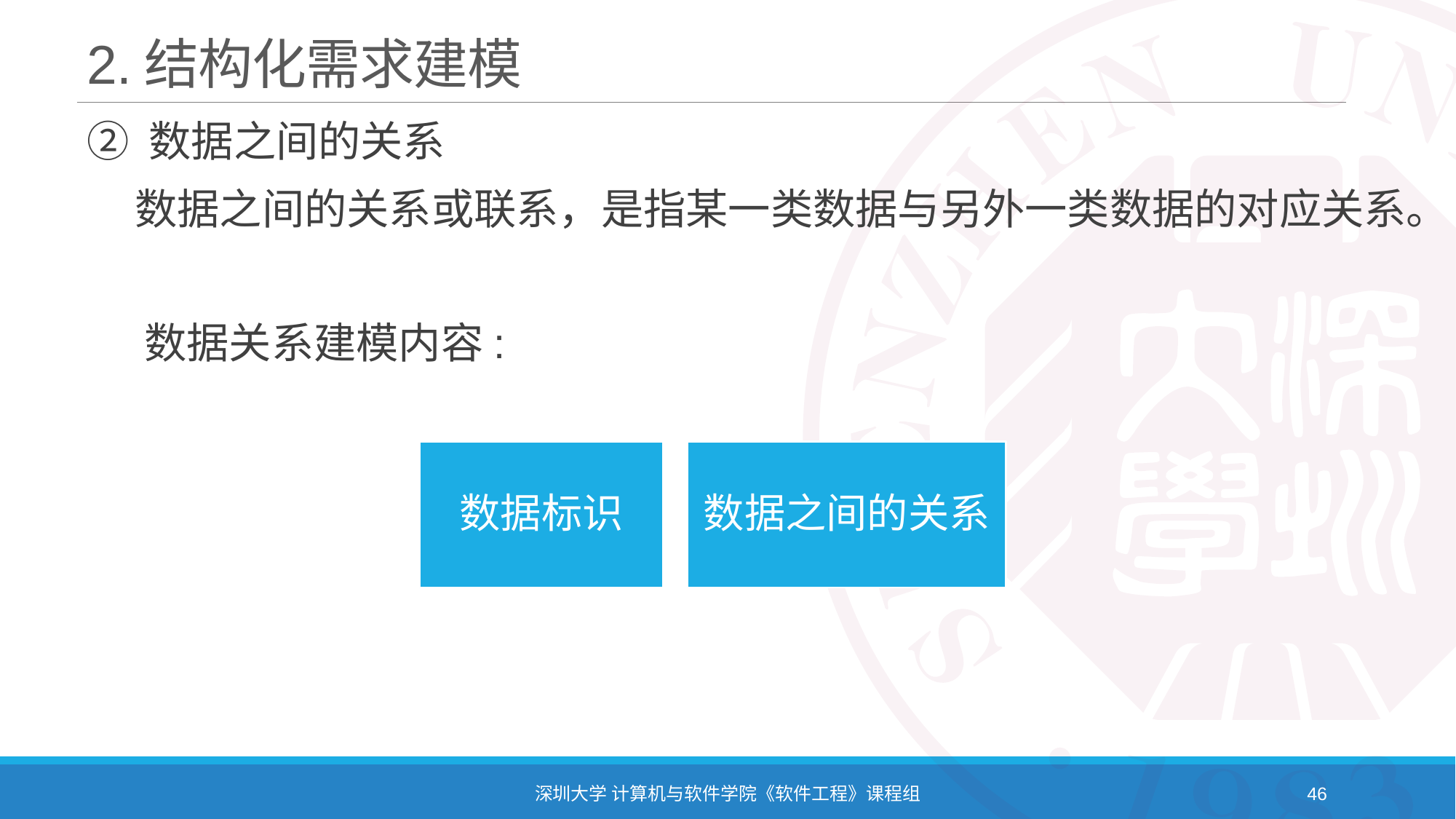

# 2.结构化需求建模
② 数据之间的关系
    数据之间的关系或联系，是指某一类数据与另外一类数据的对应关系。

     数据关系建模内容:

数据标识
数据之间的关系
深圳大学 计算机与软件学院《软件工程》课程组
46